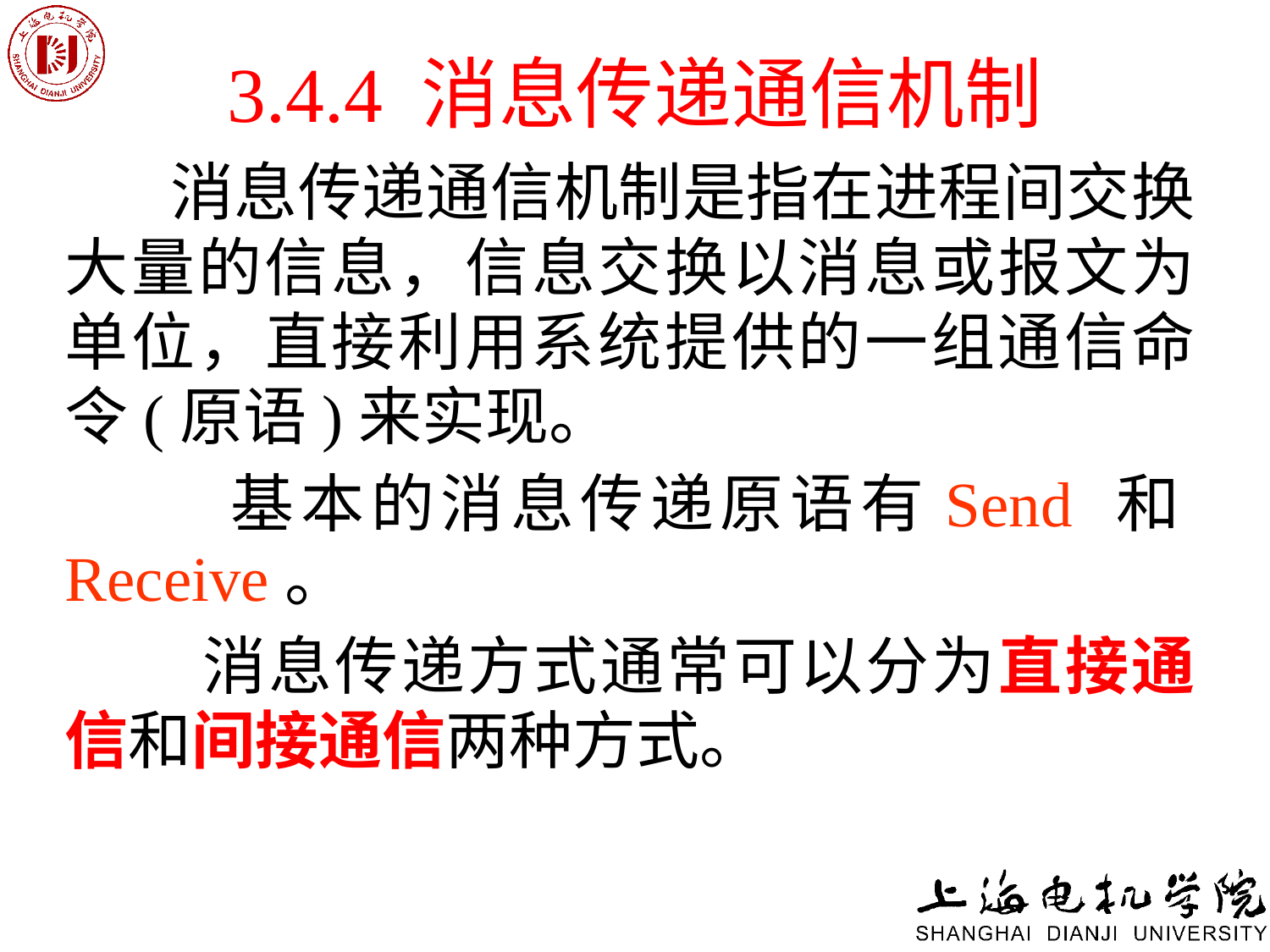

# 3.4.4 消息传递通信机制
        消息传递通信机制是指在进程间交换大量的信息，信息交换以消息或报文为单位，直接利用系统提供的一组通信命令(原语)来实现。
       基本的消息传递原语有Send 和Receive。
       消息传递方式通常可以分为直接通信和间接通信两种方式。